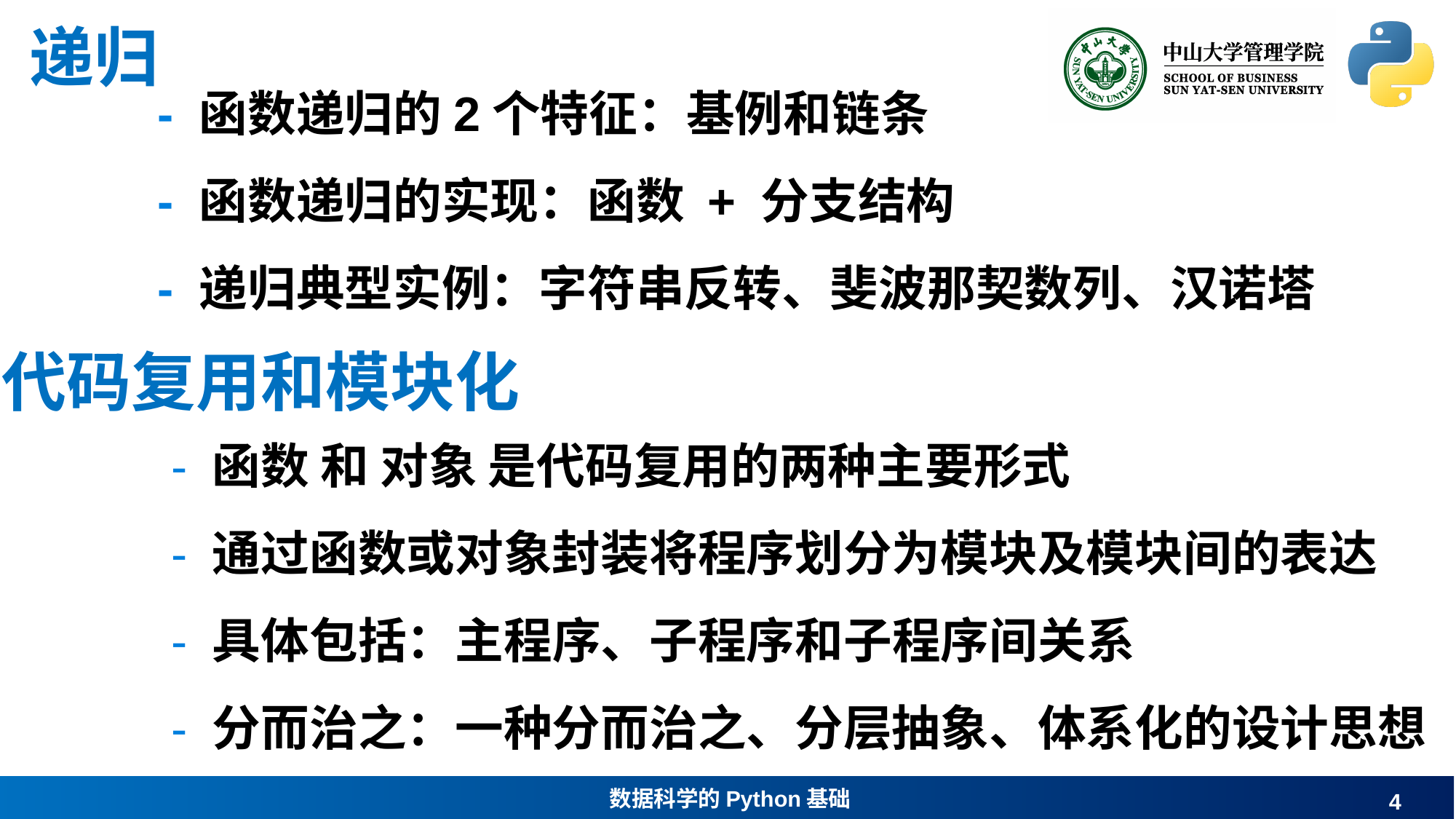

递归
         - 函数递归的2个特征：基例和链条
         - 函数递归的实现：函数 + 分支结构
         - 递归典型实例：字符串反转、斐波那契数列、汉诺塔
代码复用和模块化
- 函数 和 对象 是代码复用的两种主要形式
- 通过函数或对象封装将程序划分为模块及模块间的表达
- 具体包括：主程序、子程序和子程序间关系
- 分而治之：一种分而治之、分层抽象、体系化的设计思想